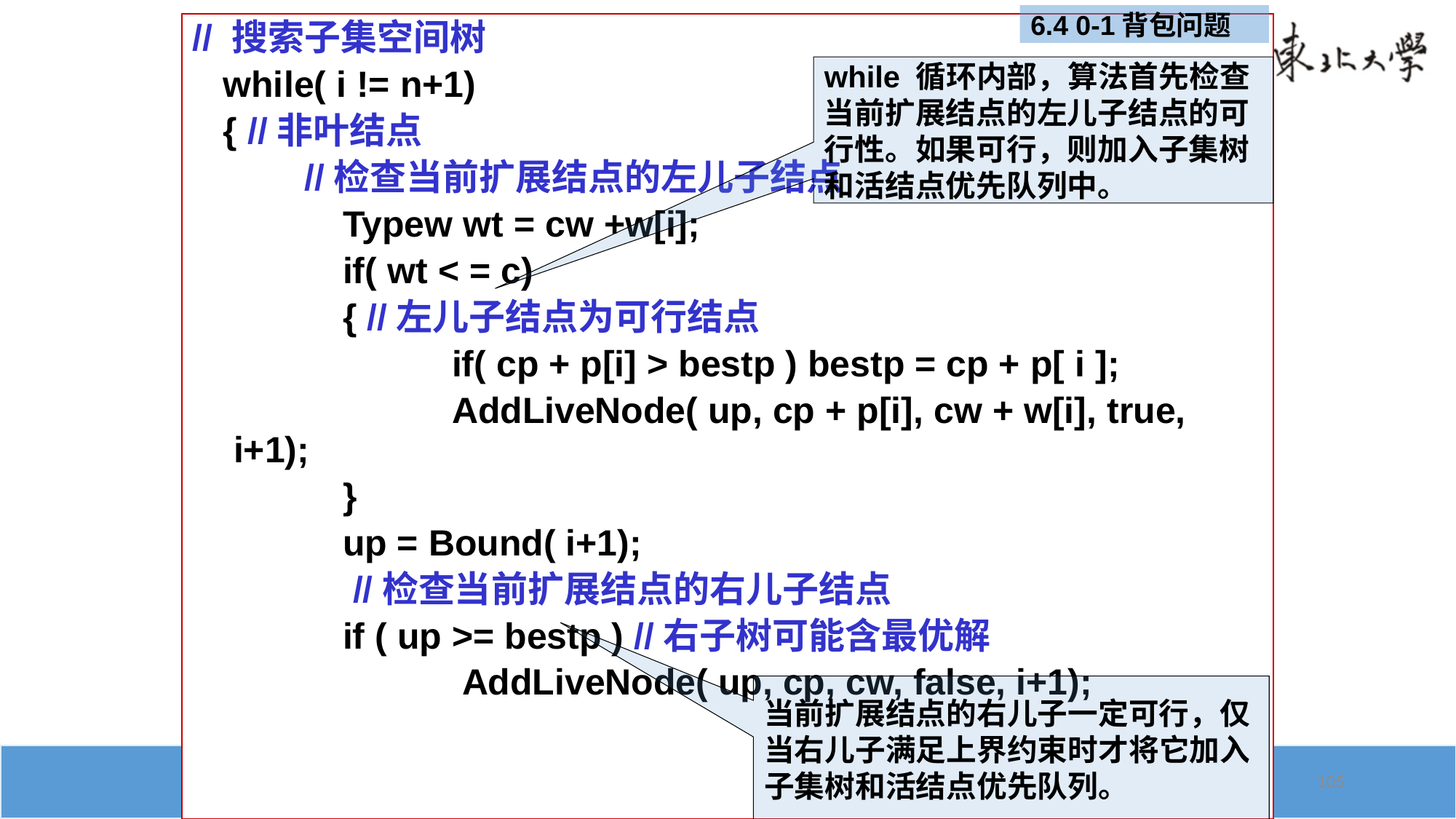

6.4 0-1背包问题
// 搜索子集空间树
   while( i != n+1)
   { //非叶结点
           //检查当前扩展结点的左儿子结点
    		Typew wt = cw +w[i];
    		if( wt < = c)
		{ //左儿子结点为可行结点
        		if( cp + p[i] > bestp ) bestp = cp + p[ i ];
        		AddLiveNode( up, cp + p[i], cw + w[i], true, i+1);
		}
    		up = Bound( i+1);
   		 //检查当前扩展结点的右儿子结点
    		if ( up >= bestp ) //右子树可能含最优解
          		 AddLiveNode( up, cp, cw, false, i+1);

while 循环内部，算法首先检查当前扩展结点的左儿子结点的可行性。如果可行，则加入子集树和活结点优先队列中。

当前扩展结点的右儿子一定可行，仅当右儿子满足上界约束时才将它加入子集树和活结点优先队列。
105